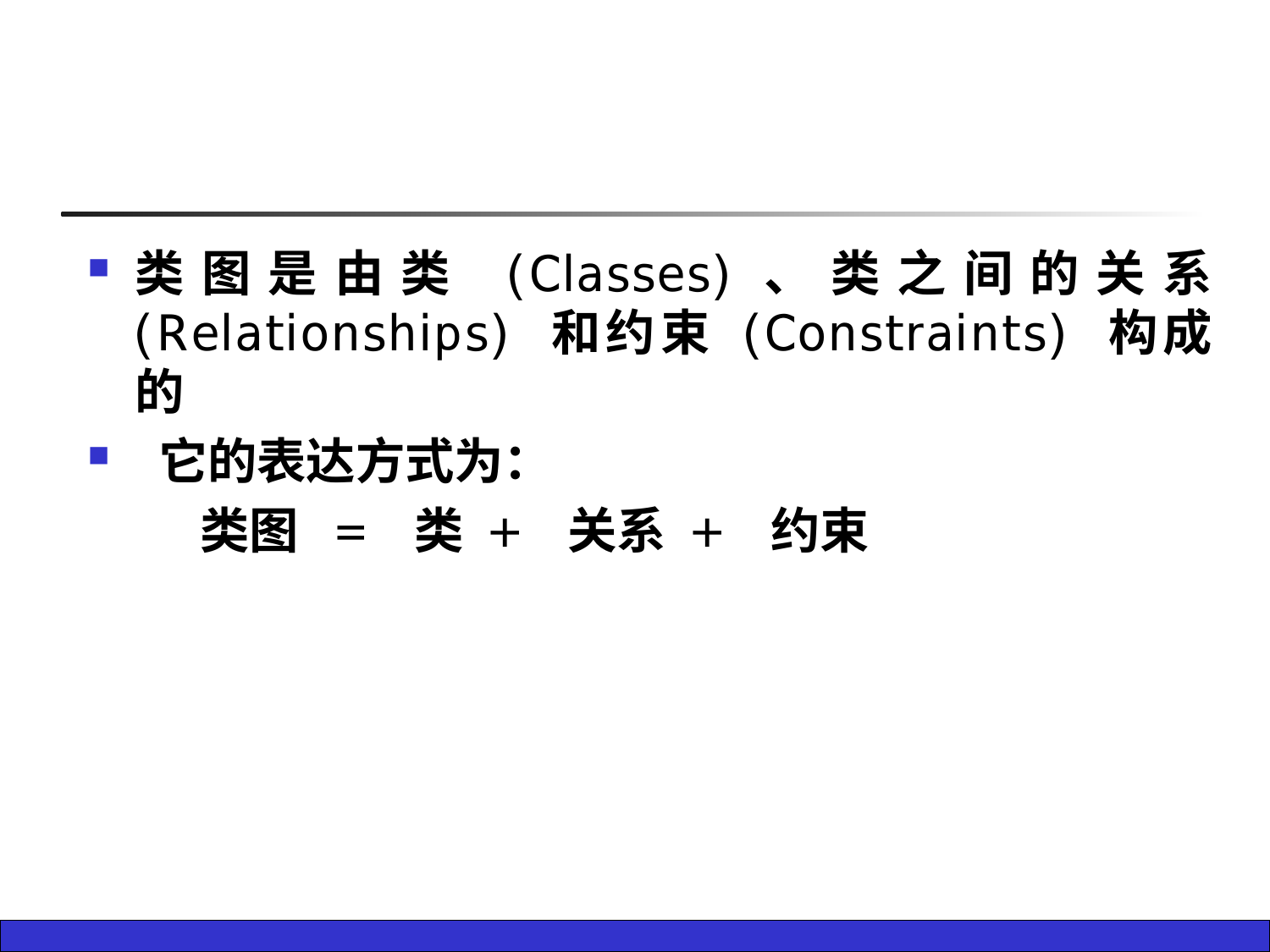

类图是由类 (Classes)、类之间的关系 (Relationships) 和约束 (Constraints) 构成的
 它的表达方式为：
         类图  =  类 +  关系 +  约束